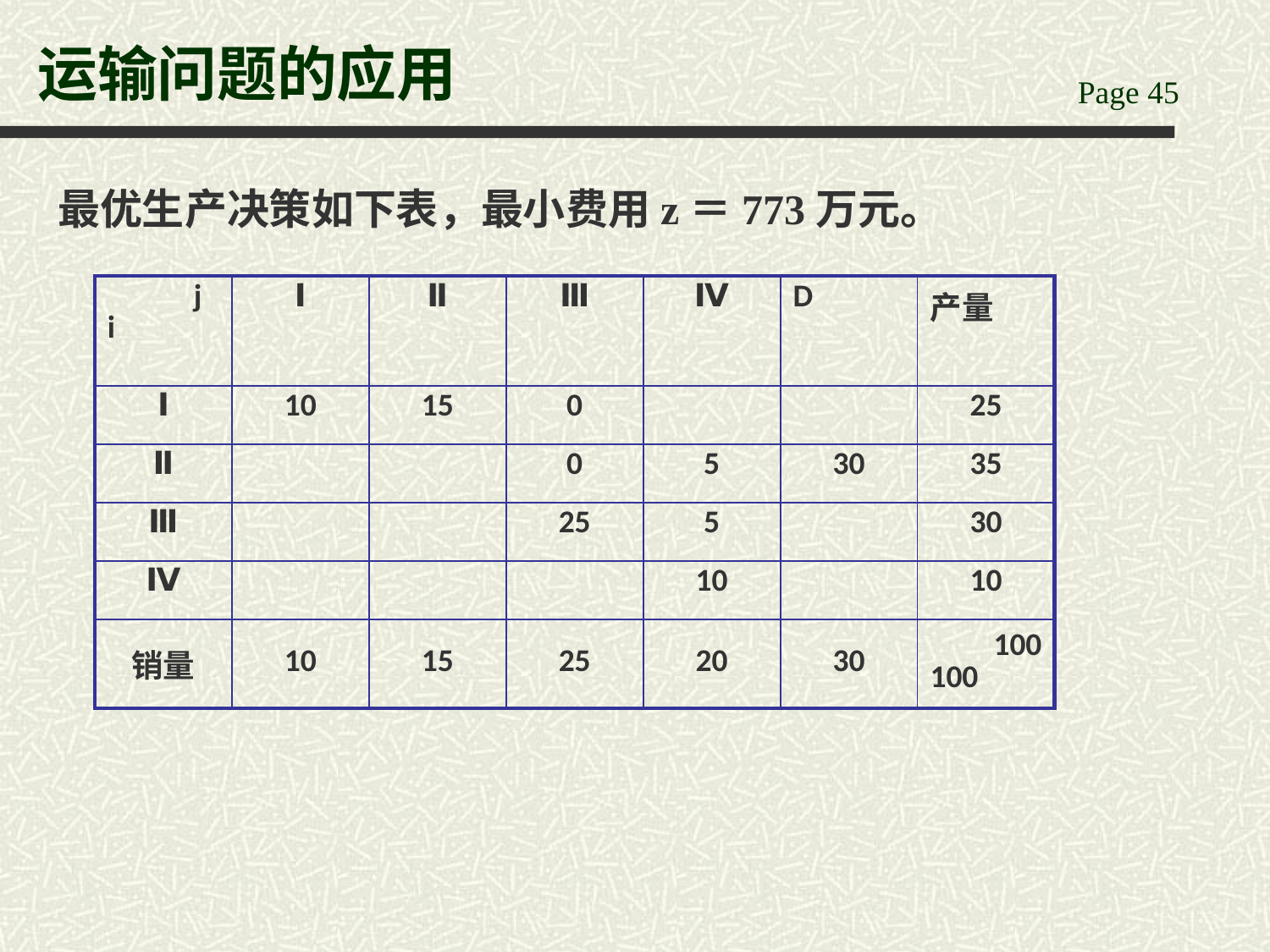

# 运输问题的应用
最优生产决策如下表，最小费用z＝773万元。
| j i | Ⅰ | Ⅱ | Ⅲ | Ⅳ | D | 产量 |
| --- | --- | --- | --- | --- | --- | --- |
| Ⅰ | 10 | 15 | 0 |  |  | 25 |
| Ⅱ |  |  | 0 | 5 | 30 | 35 |
| Ⅲ |  |  | 25 | 5 |  | 30 |
| Ⅳ |  |  |  | 10 |  | 10 |
| 销量 | 10 | 15 | 25 | 20 | 30 | 100 100 |